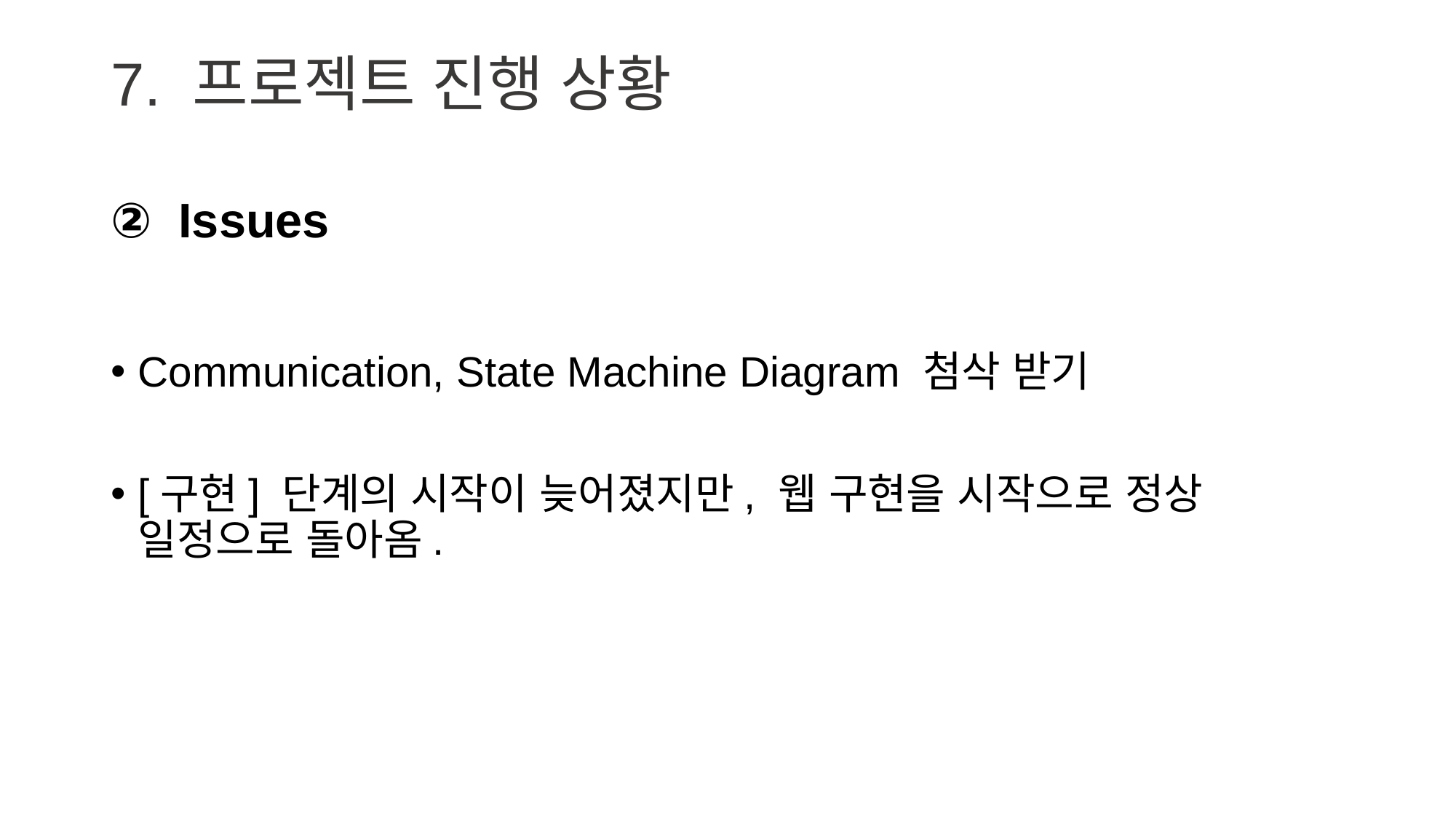

7. 프로젝트 진행 상황
②  Issues

Communication, State Machine Diagram 첨삭 받기

[구현] 단계의 시작이 늦어졌지만, 웹 구현을 시작으로 정상 일정으로 돌아옴.